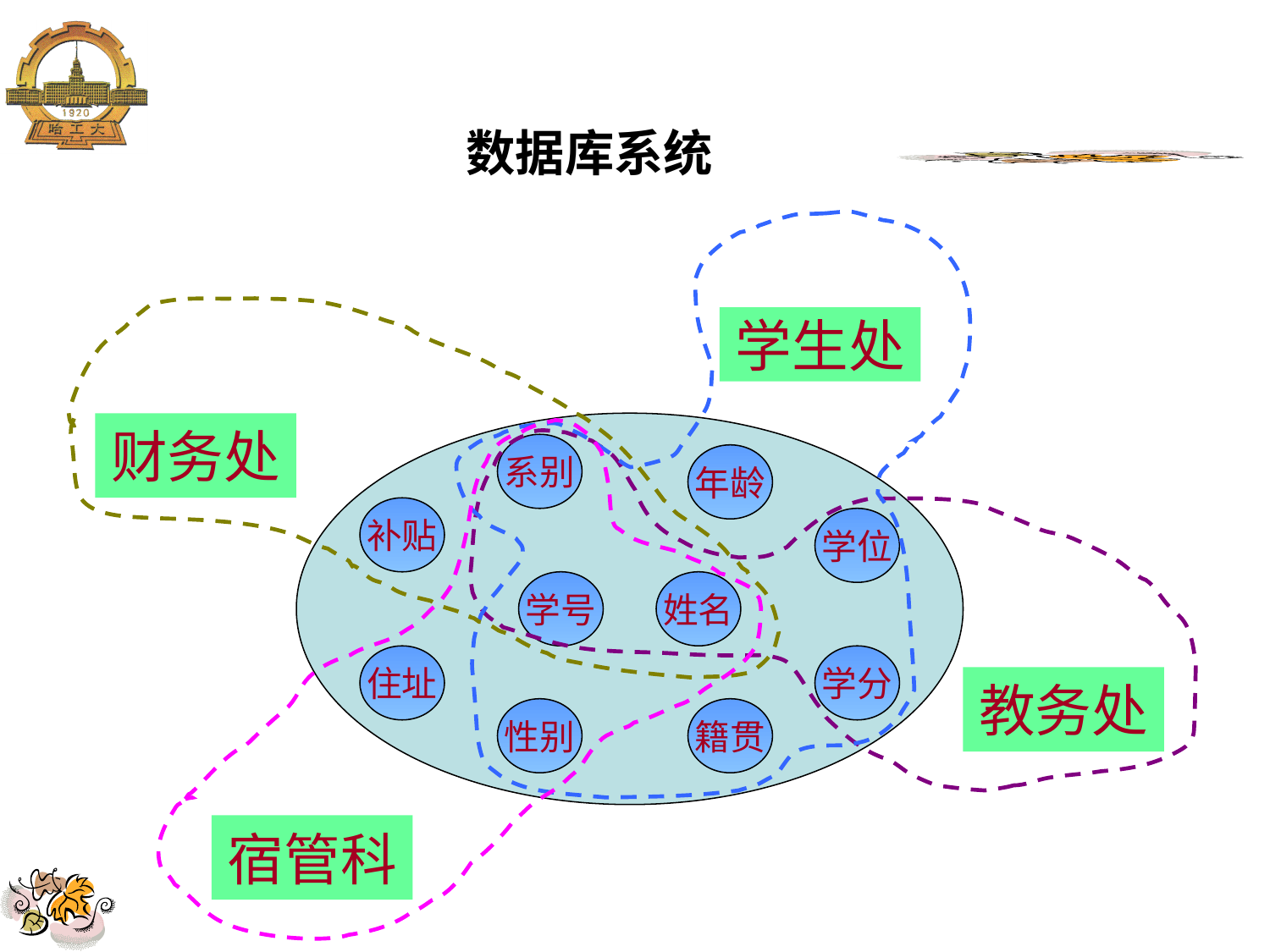

数据库系统

学生处
财务处

系别
年龄
补贴
学位
学号
姓名
住址
学分
教务处
性别
籍贯
宿管科